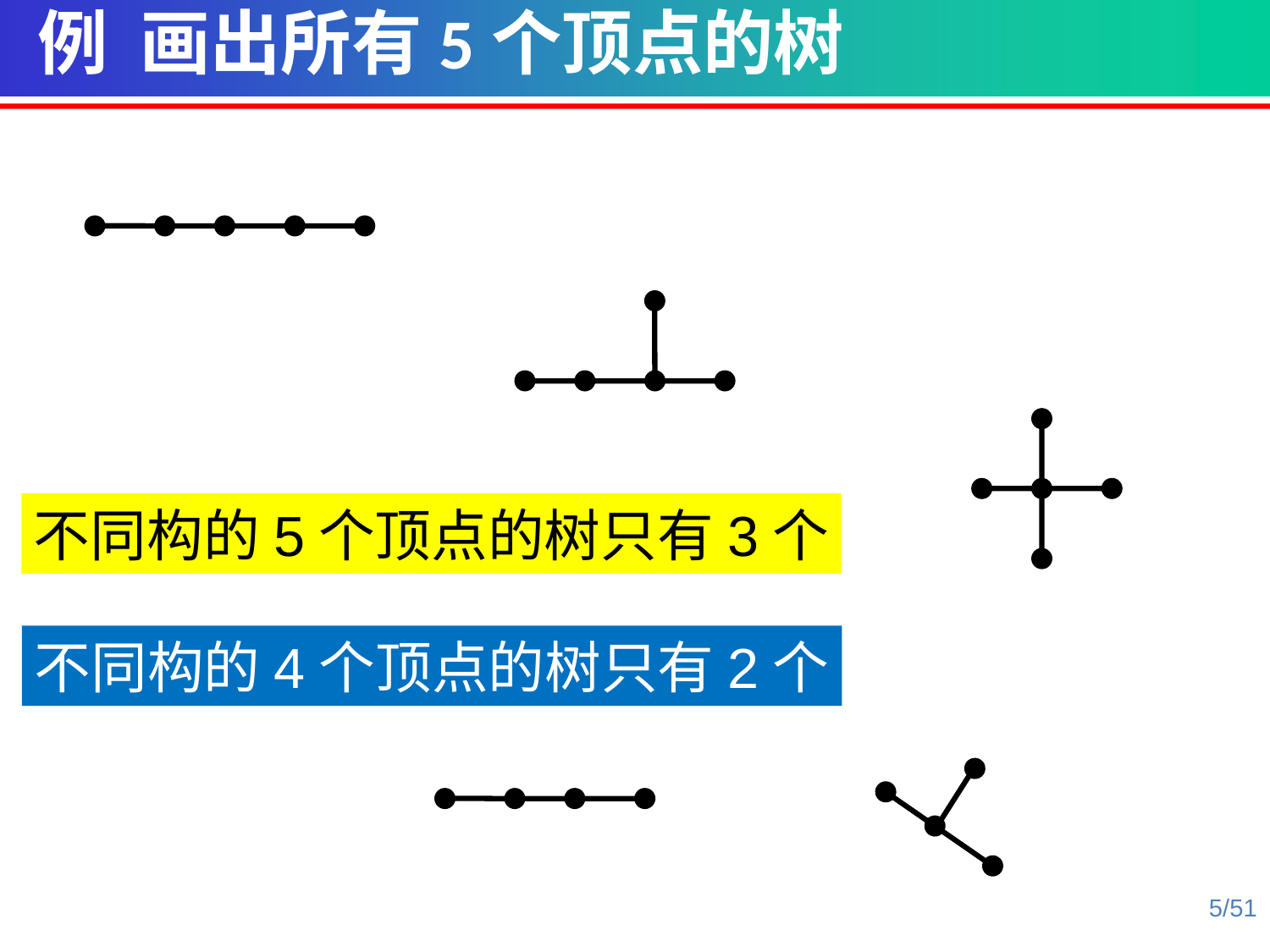

例  画出所有5个顶点的树

不同构的5个顶点的树只有3个
不同构的4个顶点的树只有2个

5/51